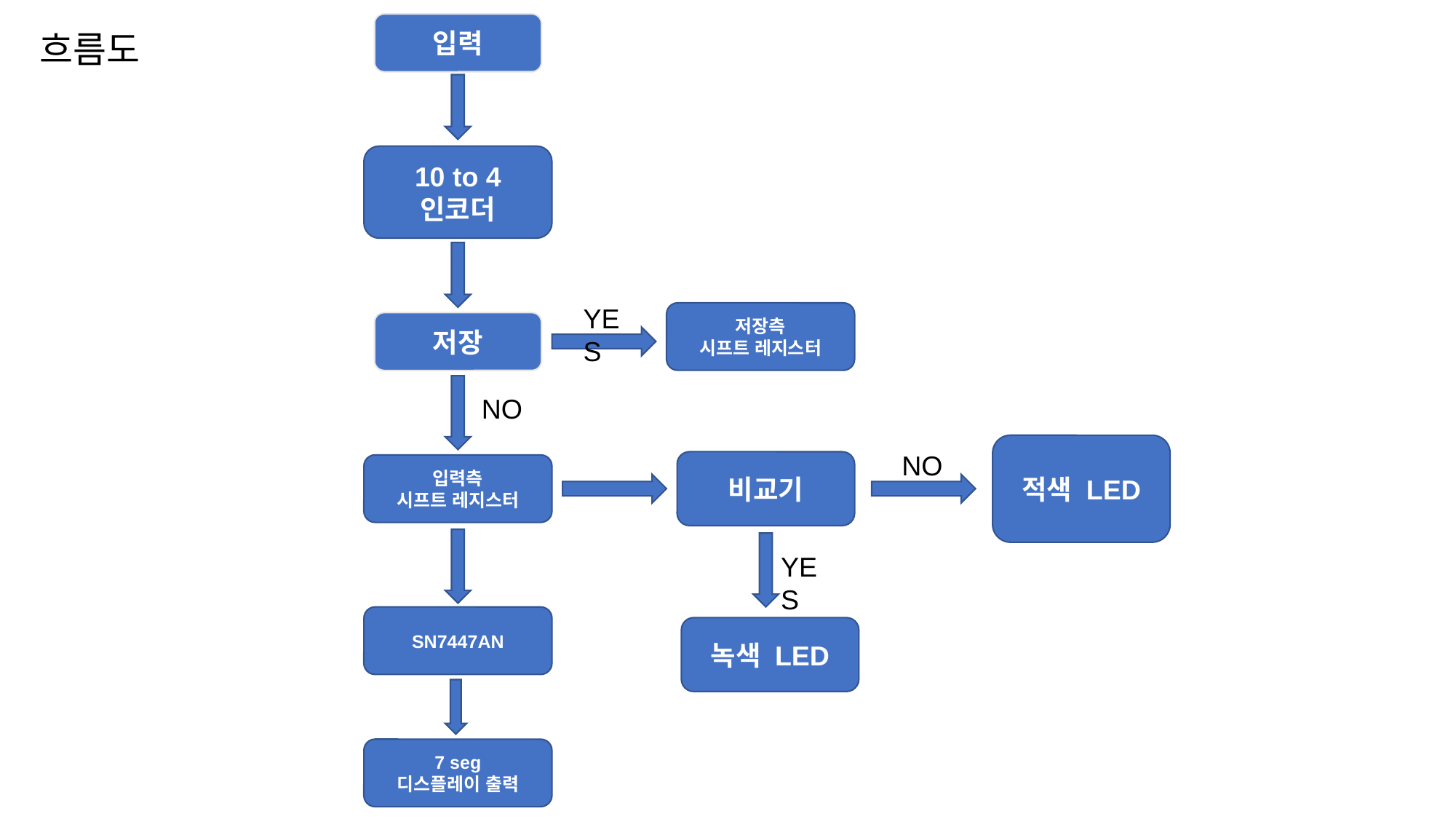

입력
흐름도

10 to 4
인코더

YES
저장측
시프트 레지스터
저장

NO
적색 LED
NO
비교기
입력측
시프트 레지스터

YES
SN7447AN
녹색 LED

7 seg
디스플레이 출력